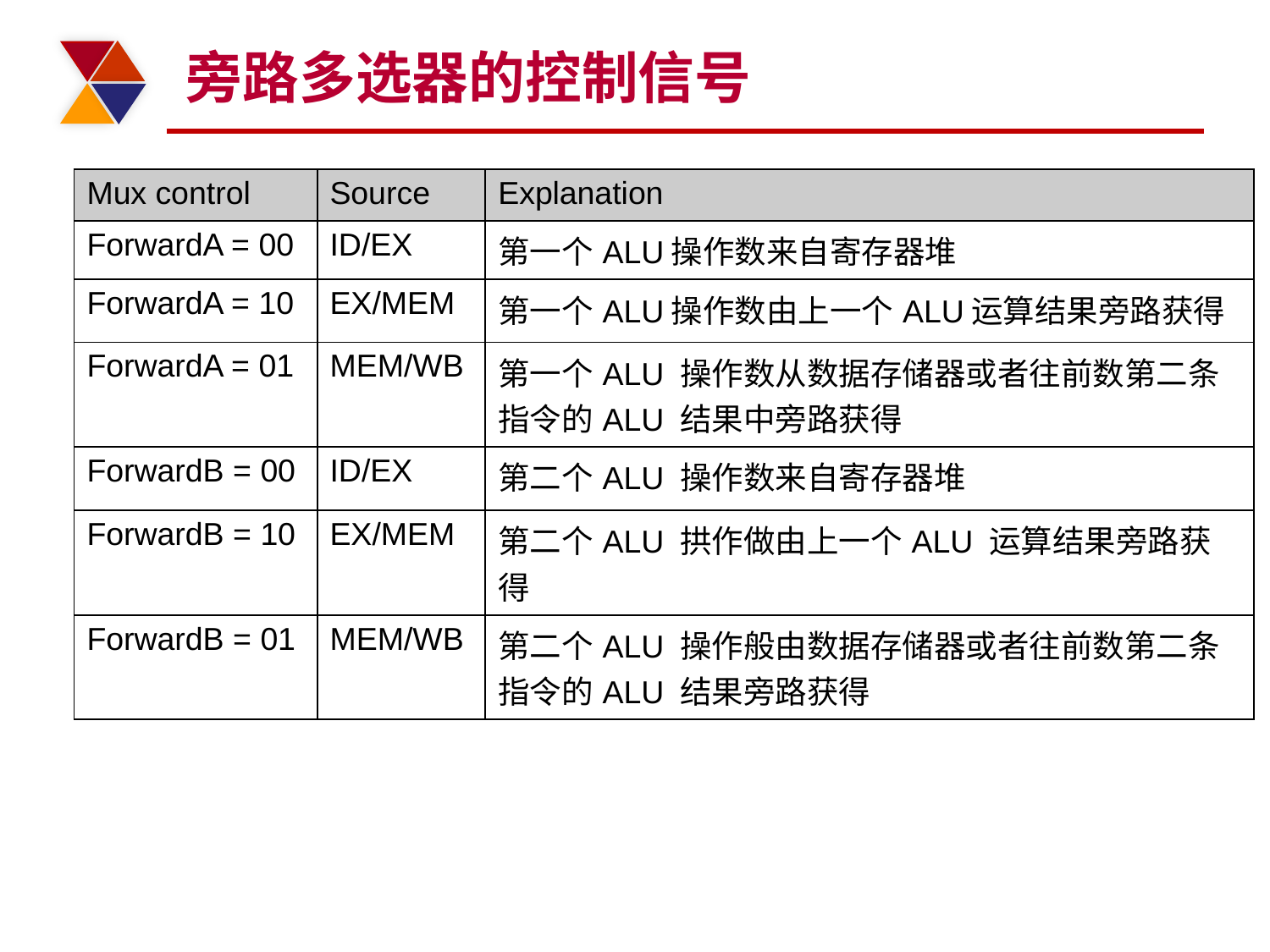

# 旁路多选器的控制信号
| Mux control | Source | Explanation |
| --- | --- | --- |
| ForwardA = 00 | ID/EX | 第一个ALU操作数来自寄存器堆 |
| ForwardA = 10 | EX/MEM | 第一个ALU操作数由上一个ALU运算结果旁路获得 |
| ForwardA = 01 | MEM/WB | 第一个ALU 操作数从数据存储器或者往前数第二条指令的ALU 结果中旁路获得 |
| ForwardB = 00 | ID/EX | 第二个ALU 操作数来自寄存器堆 |
| ForwardB = 10 | EX/MEM | 第二个ALU 拱作做由上一个ALU 运算结果旁路获得 |
| ForwardB = 01 | MEM/WB | 第二个ALU 操作般由数据存储器或者往前数第二条指令的ALU 结果旁路获得 |